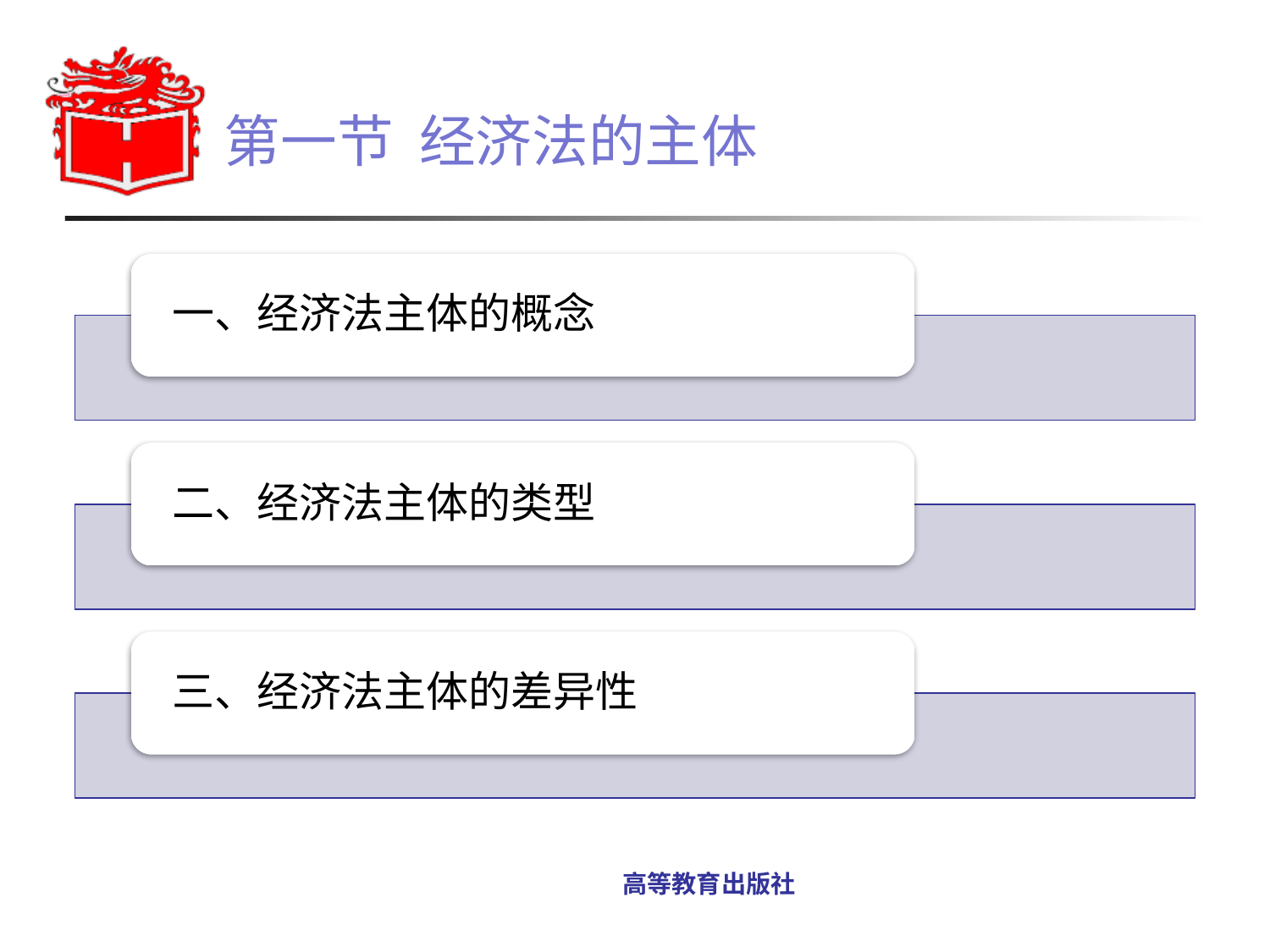

# 第一节  经济法的主体
一、经济法主体的概念
二、经济法主体的类型
三、经济法主体的差异性

高等教育出版社